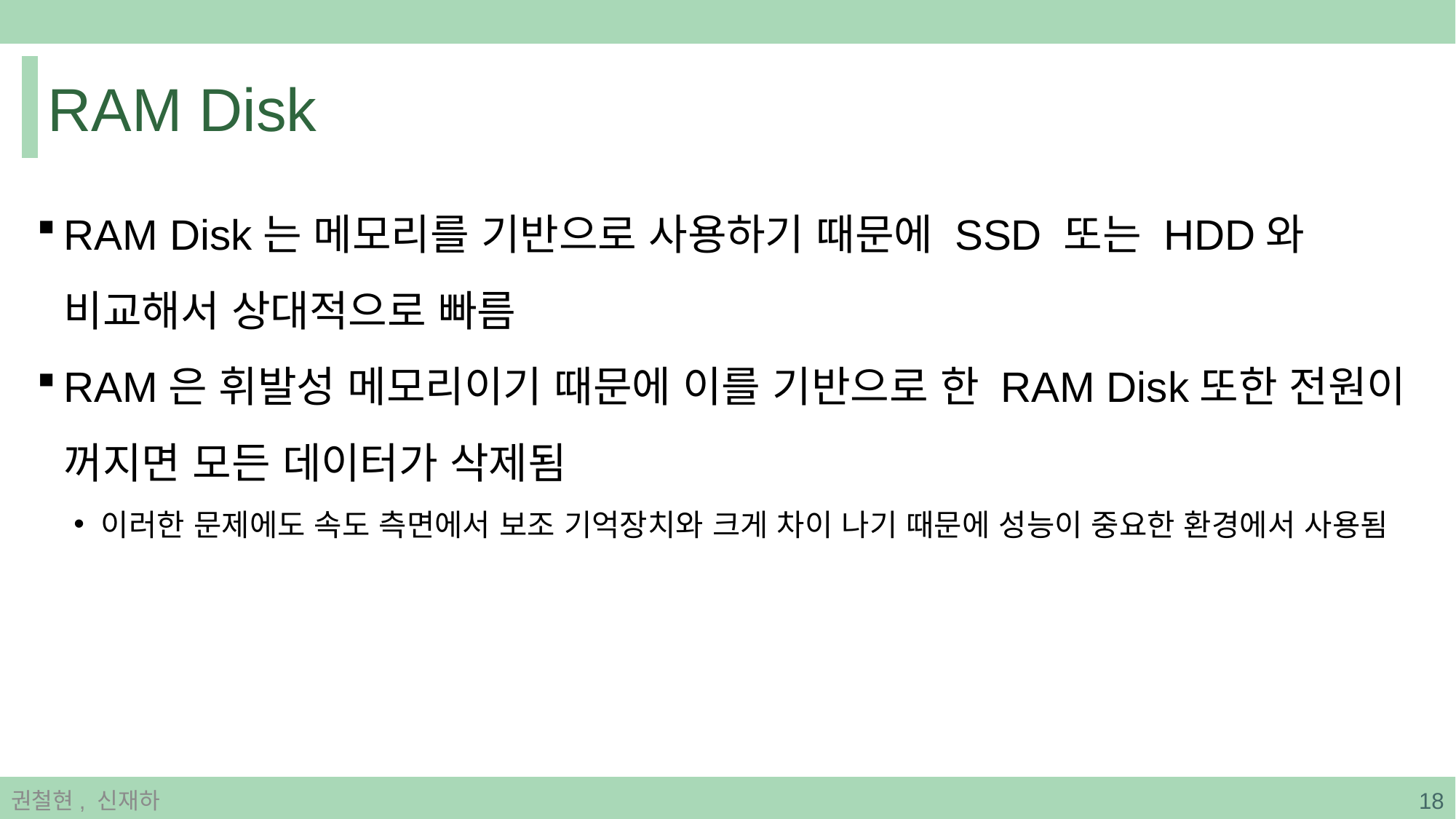

# RAM Disk
RAM Disk는 메모리를 기반으로 사용하기 때문에 SSD 또는 HDD와 비교해서 상대적으로 빠름
RAM은 휘발성 메모리이기 때문에 이를 기반으로 한 RAM Disk또한 전원이 꺼지면 모든 데이터가 삭제됨
이러한 문제에도 속도 측면에서 보조 기억장치와 크게 차이 나기 때문에 성능이 중요한 환경에서 사용됨
권철현, 신재하
18